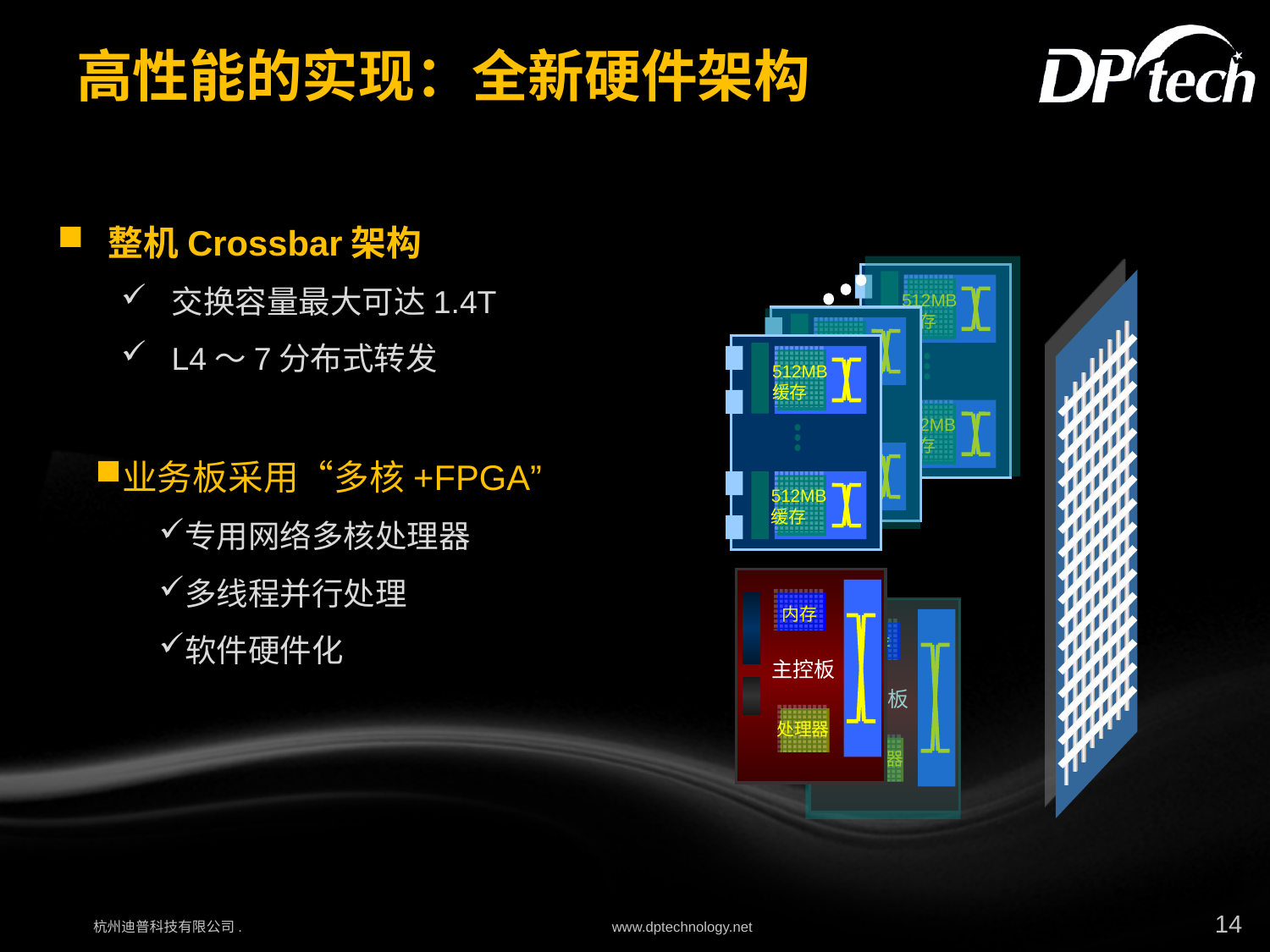

# 高性能的实现：全新硬件架构
整机Crossbar架构
交换容量最大可达1.4T
L4～7分布式转发

业务板采用“多核+FPGA”
专用网络多核处理器
多线程并行处理
软件硬件化
背板

512MB
缓存

512MB
缓存

业务线卡

512MB
缓存

512MB
缓存

512MB
缓存

512MB
缓存

内存
主控板

处理器

内存
主控板

处理器